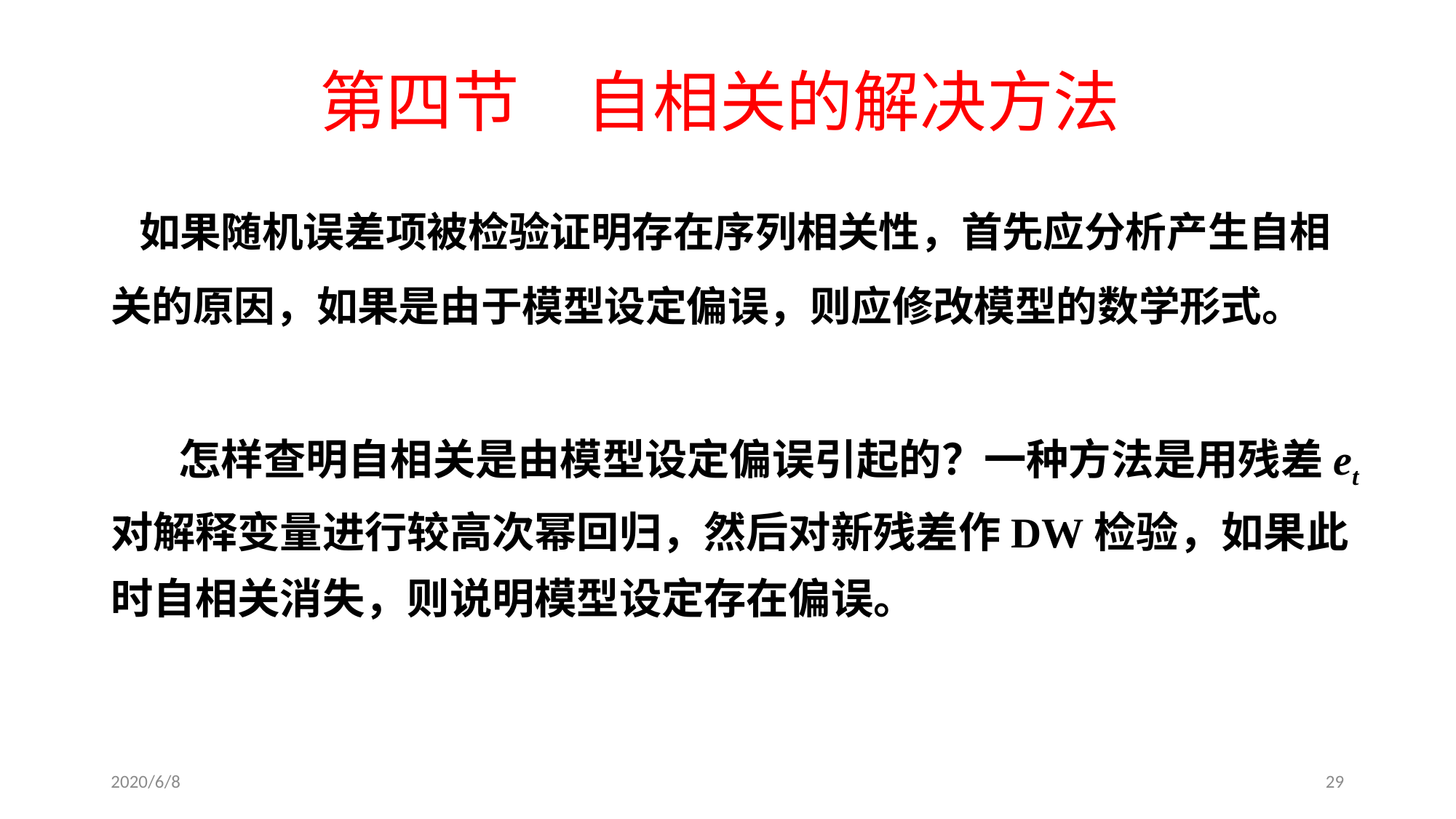

第四节　自相关的解决方法
  如果随机误差项被检验证明存在序列相关性，首先应分析产生自相关的原因，如果是由于模型设定偏误，则应修改模型的数学形式。
      怎样查明自相关是由模型设定偏误引起的？一种方法是用残差et对解释变量进行较高次幂回归，然后对新残差作DW检验，如果此时自相关消失，则说明模型设定存在偏误。
2020/6/8
29